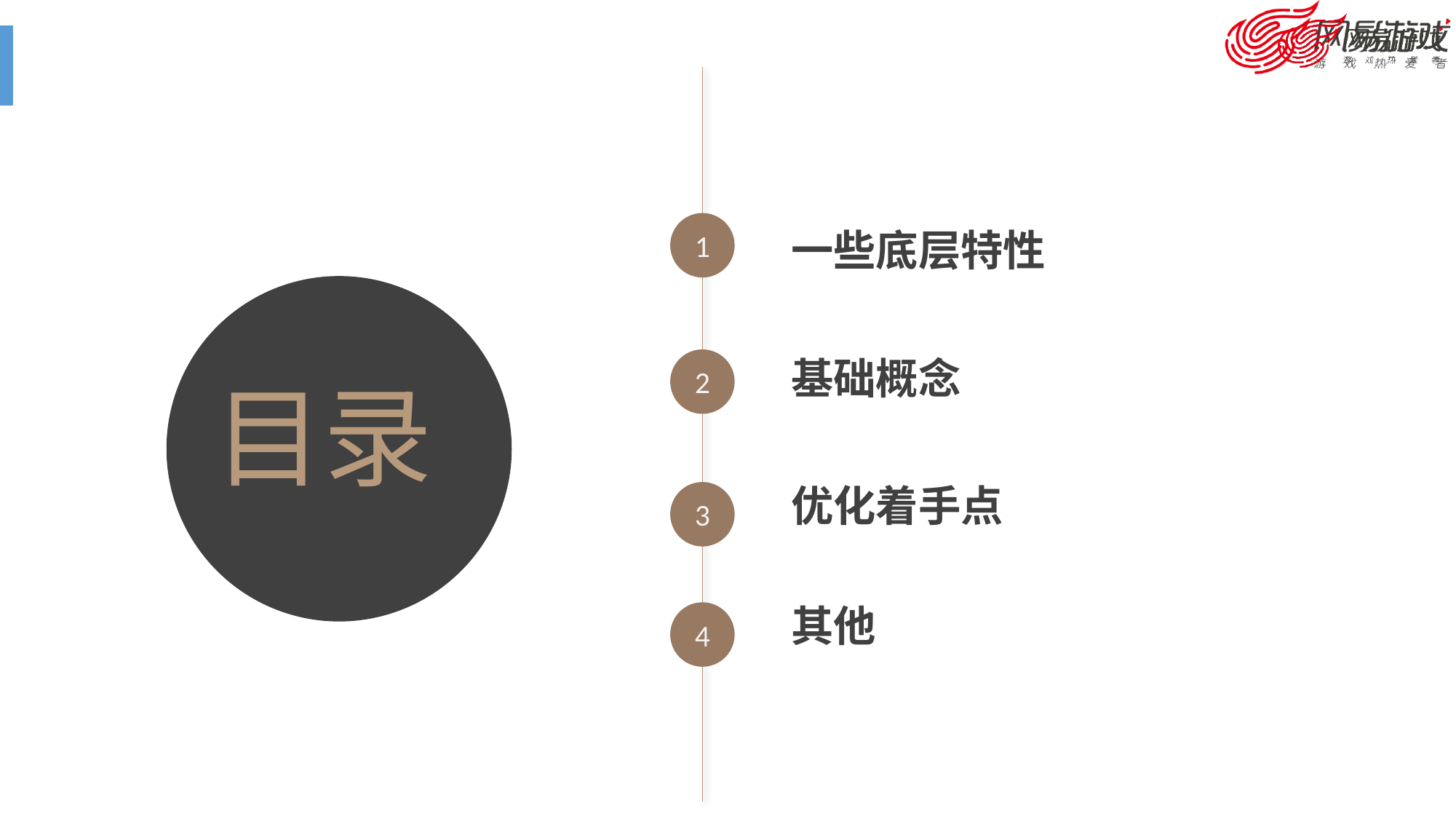

1
一些底层特性

基础概念

优化着手点

其他

目录

2
3
4